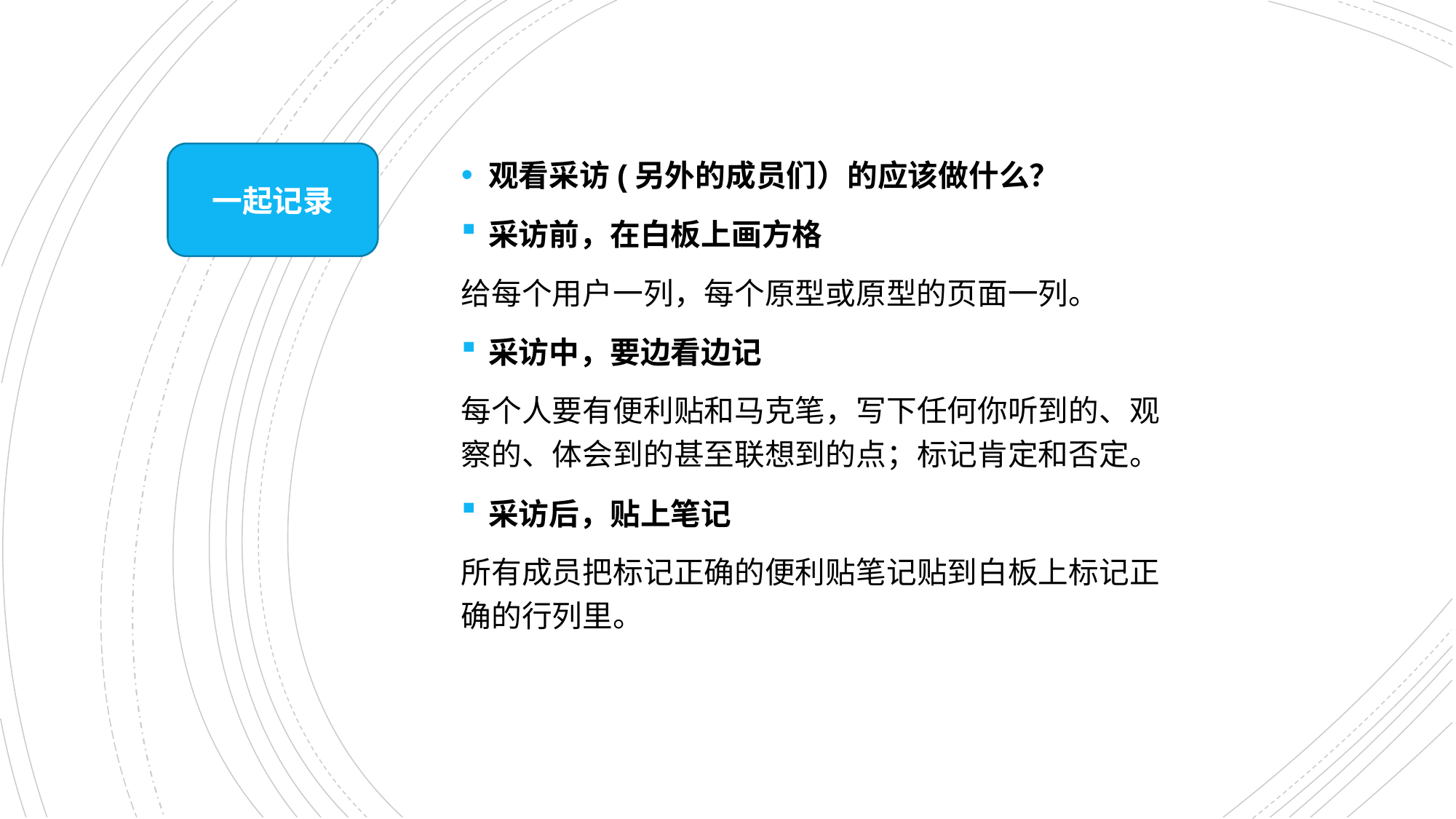

一起记录
观看采访(另外的成员们）的应该做什么？
采访前，在白板上画方格
给每个用户一列，每个原型或原型的页面一列。
采访中，要边看边记
每个人要有便利贴和马克笔，写下任何你听到的、观察的、体会到的甚至联想到的点；标记肯定和否定。
采访后，贴上笔记
所有成员把标记正确的便利贴笔记贴到白板上标记正确的行列里。